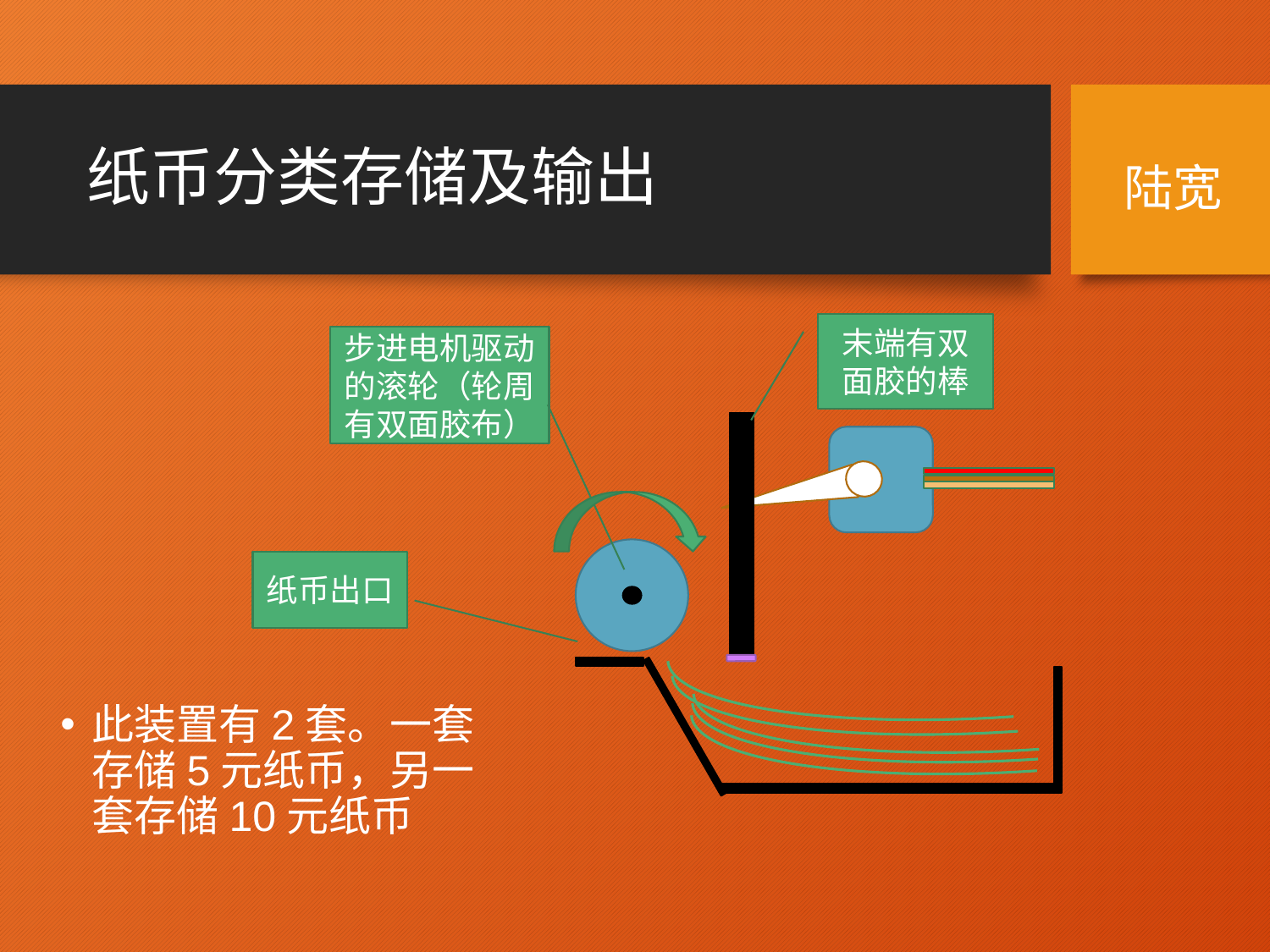

# 纸币分类存储及输出
陆宽
末端有双面胶的棒
步进电机驱动的滚轮（轮周有双面胶布）

纸币出口

此装置有2套。一套存储5元纸币，另一套存储10元纸币